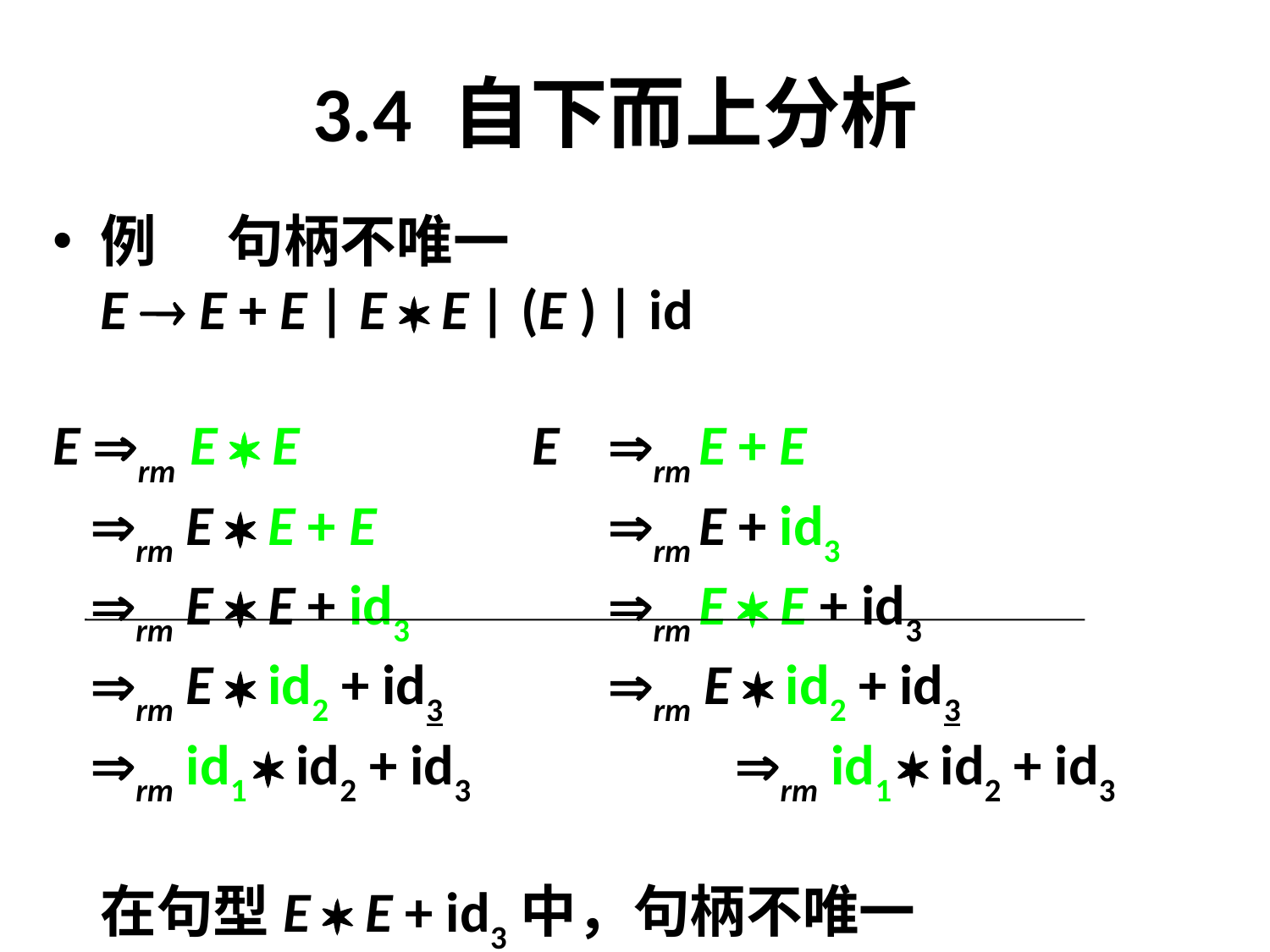

# 3.4 自下而上分析
例	句柄不唯一
	E → E + E | E ∗ E | (E ) | id

E ⇒rm  E ∗ E		    E 	⇒rm E + E
   ⇒rm E ∗ E + E		⇒rm E + id3
   ⇒rm E ∗ E + id3		⇒rm E ∗ E + id3
   ⇒rm E ∗ id2 + id3 		⇒rm E ∗ id2 + id3
   ⇒rm id1 ∗ id2 + id3 		⇒rm id1 ∗ id2 + id3

	在句型E ∗ E + id3中，句柄不唯一